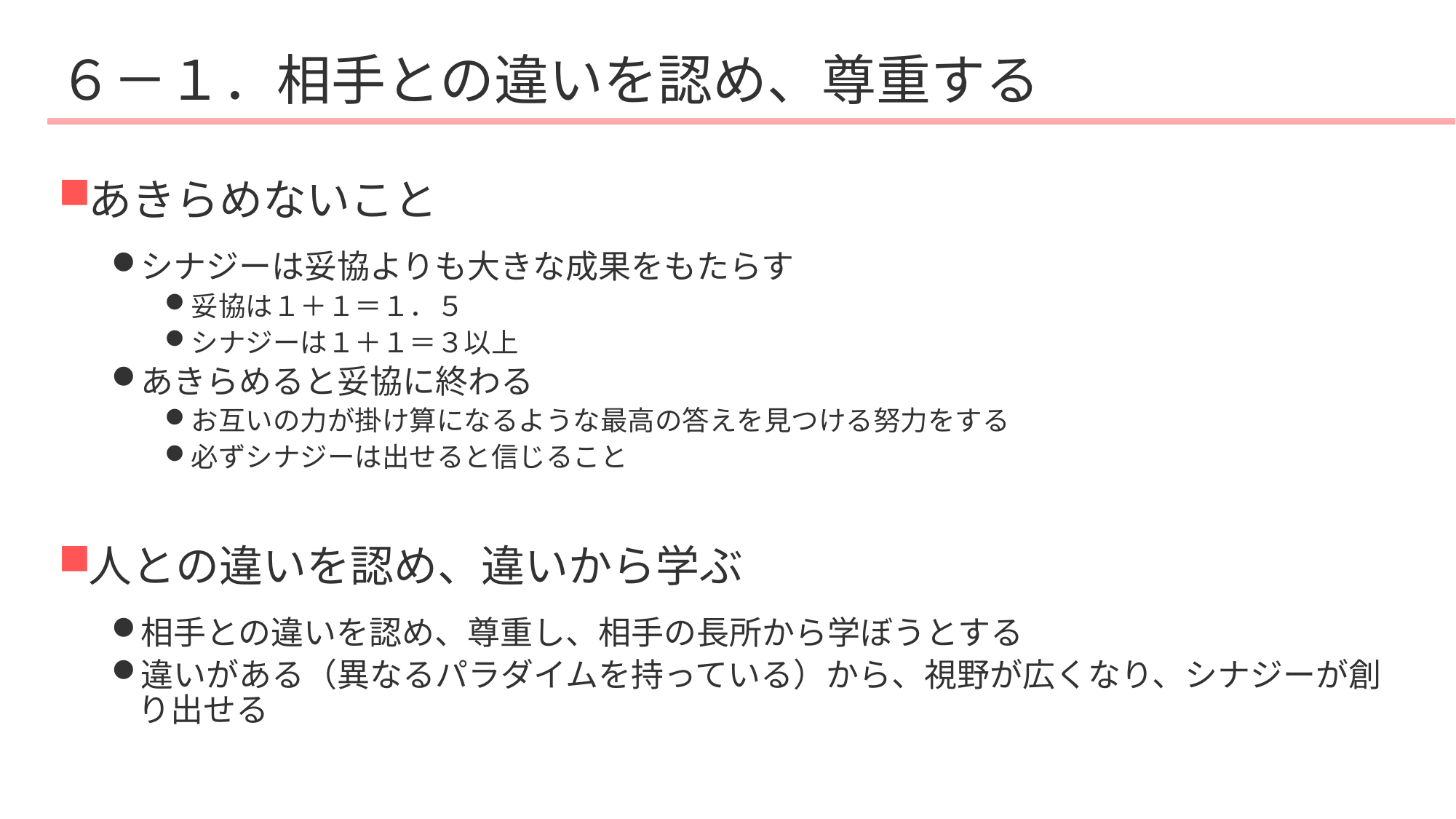

# ６－１．相手との違いを認め、尊重する
あきらめないこと
シナジーは妥協よりも大きな成果をもたらす
妥協は１＋１＝１．５
シナジーは１＋１＝３以上
あきらめると妥協に終わる
お互いの力が掛け算になるような最高の答えを見つける努力をする
必ずシナジーは出せると信じること
人との違いを認め、違いから学ぶ
相手との違いを認め、尊重し、相手の長所から学ぼうとする
違いがある（異なるパラダイムを持っている）から、視野が広くなり、シナジーが創り出せる
52